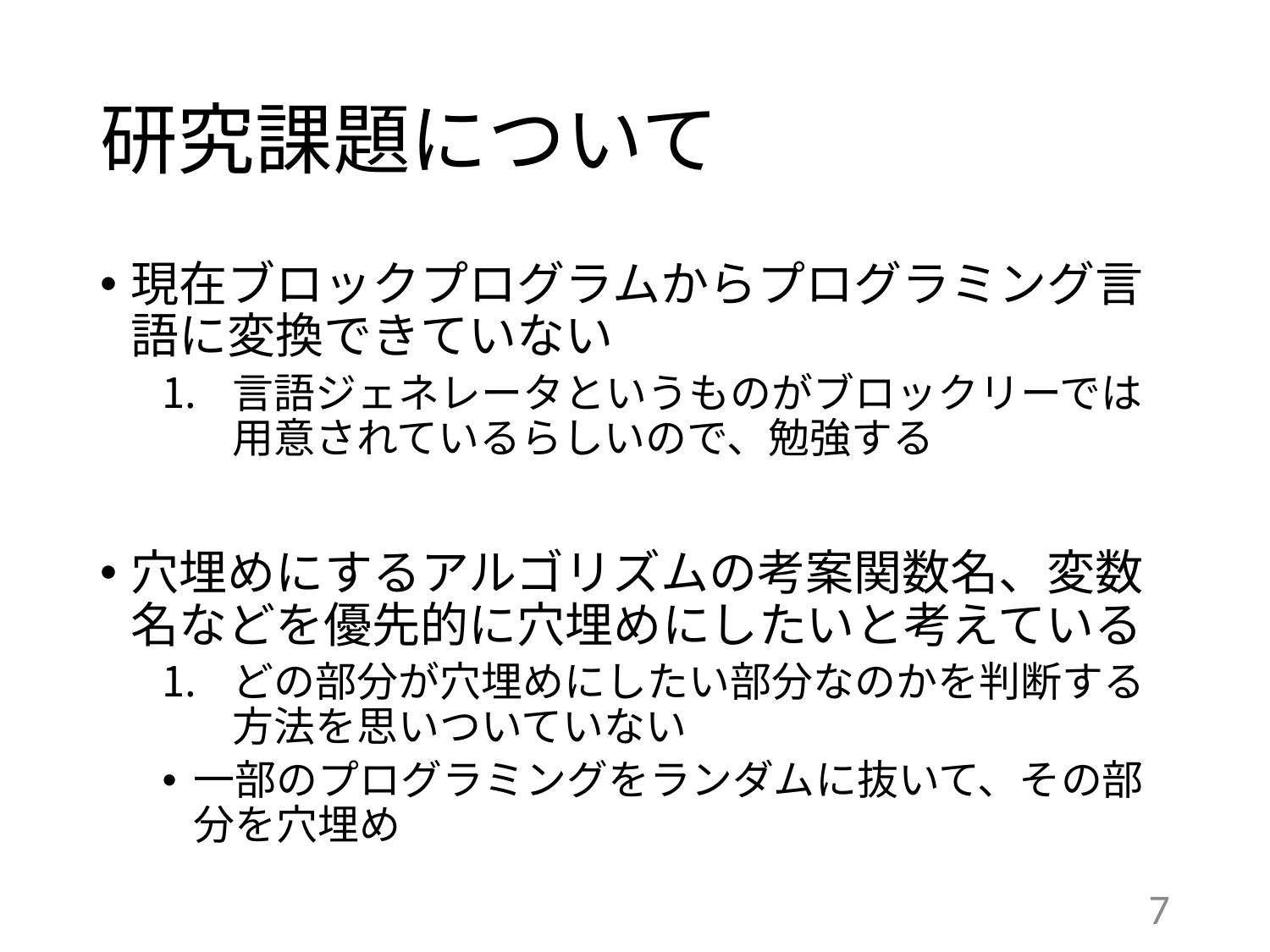

# 研究課題について
現在ブロックプログラムからプログラミング言語に変換できていない
言語ジェネレータというものがブロックリーでは用意されているらしいので、勉強する

穴埋めにするアルゴリズムの考案関数名、変数名などを優先的に穴埋めにしたいと考えている
どの部分が穴埋めにしたい部分なのかを判断する方法を思いついていない
一部のプログラミングをランダムに抜いて、その部分を穴埋め

7